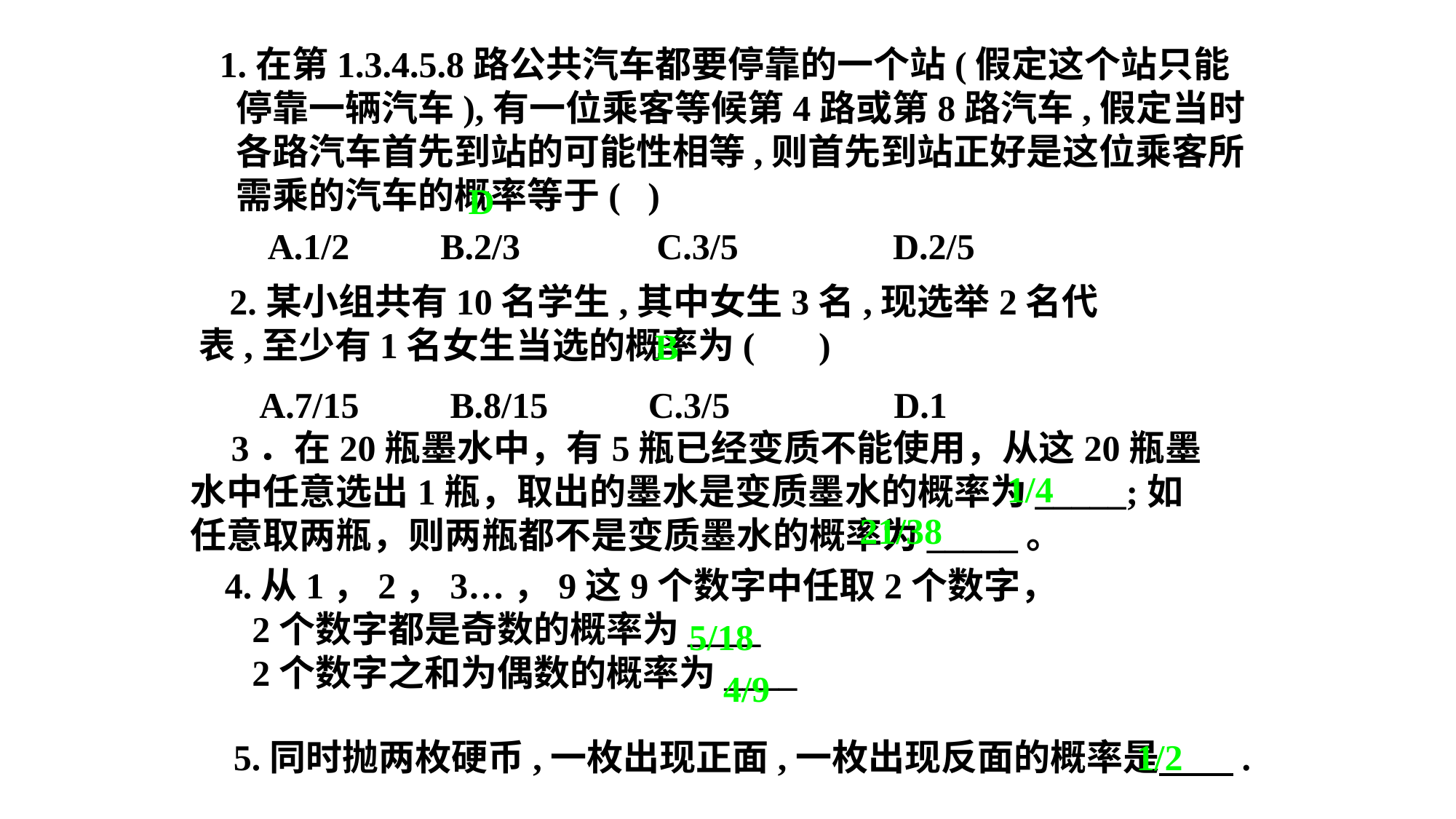

1.在第1.3.4.5.8路公共汽车都要停靠的一个站(假定这个站只能停靠一辆汽车),有一位乘客等候第4路或第8路汽车,假定当时各路汽车首先到站的可能性相等,则首先到站正好是这位乘客所需乘的汽车的概率等于(   )
        A.1/2          B.2/3               C.3/5                 D.2/5
D
   2.某小组共有10名学生,其中女生3名,现选举2名代表,至少有1名女生当选的概率为(       )
B
7/15          B.8/15           C.3/5                  D.1
    3．在20瓶墨水中，有5瓶已经变质不能使用，从这20瓶墨水中任意选出1瓶，取出的墨水是变质墨水的概率为_____;如任意取两瓶，则两瓶都不是变质墨水的概率为_____。
1/4
21/38
4.从1，2，3…，9这9个数字中任取2个数字，
   2个数字都是奇数的概率为____
   2个数字之和为偶数的概率为____
5/18
4/9
5.同时抛两枚硬币,一枚出现正面,一枚出现反面的概率是         .
1/2